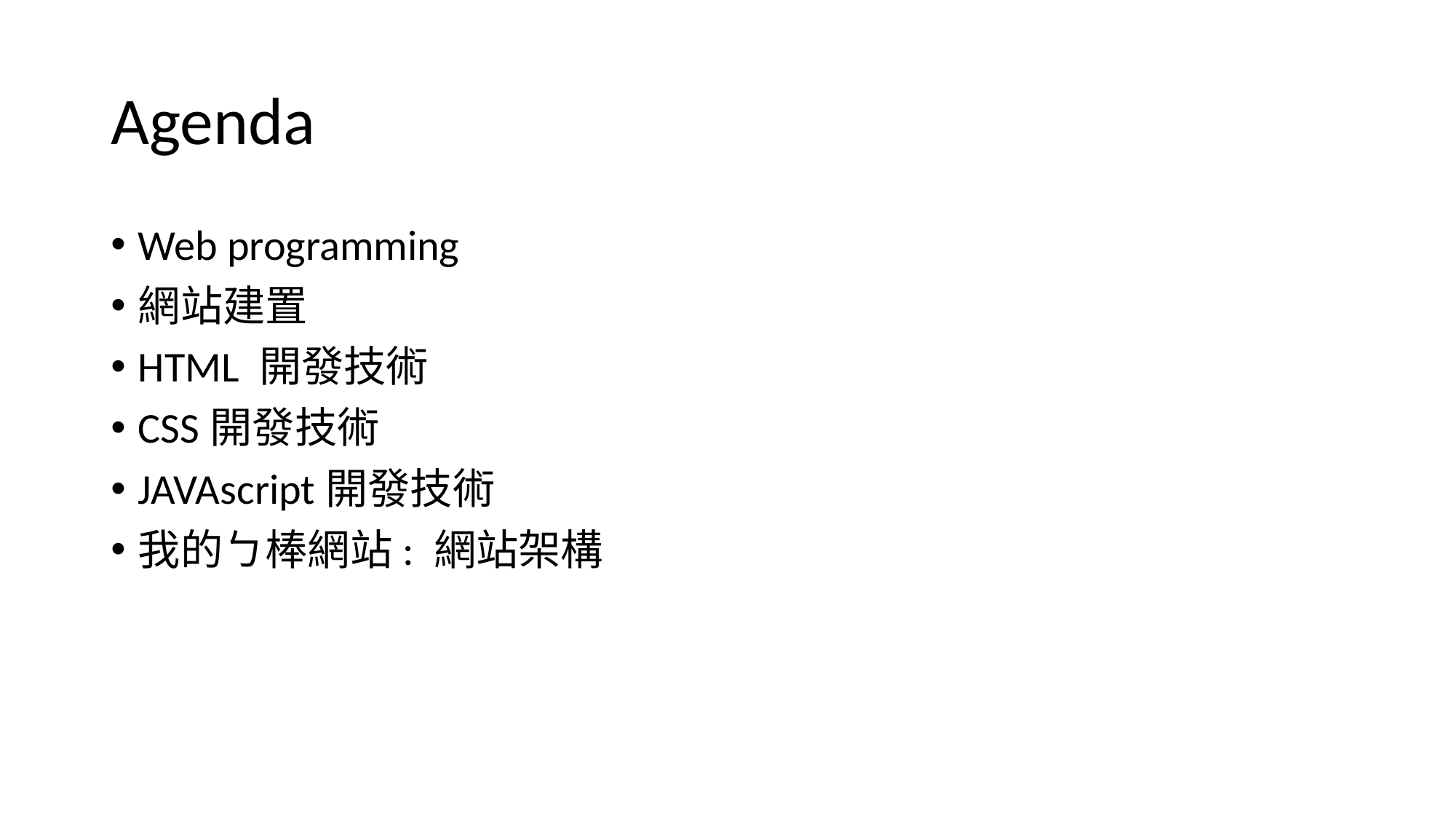

# Agenda
Web programming
網站建置
HTML 開發技術
CSS開發技術
JAVAscript開發技術
我的ㄅ棒網站: 網站架構